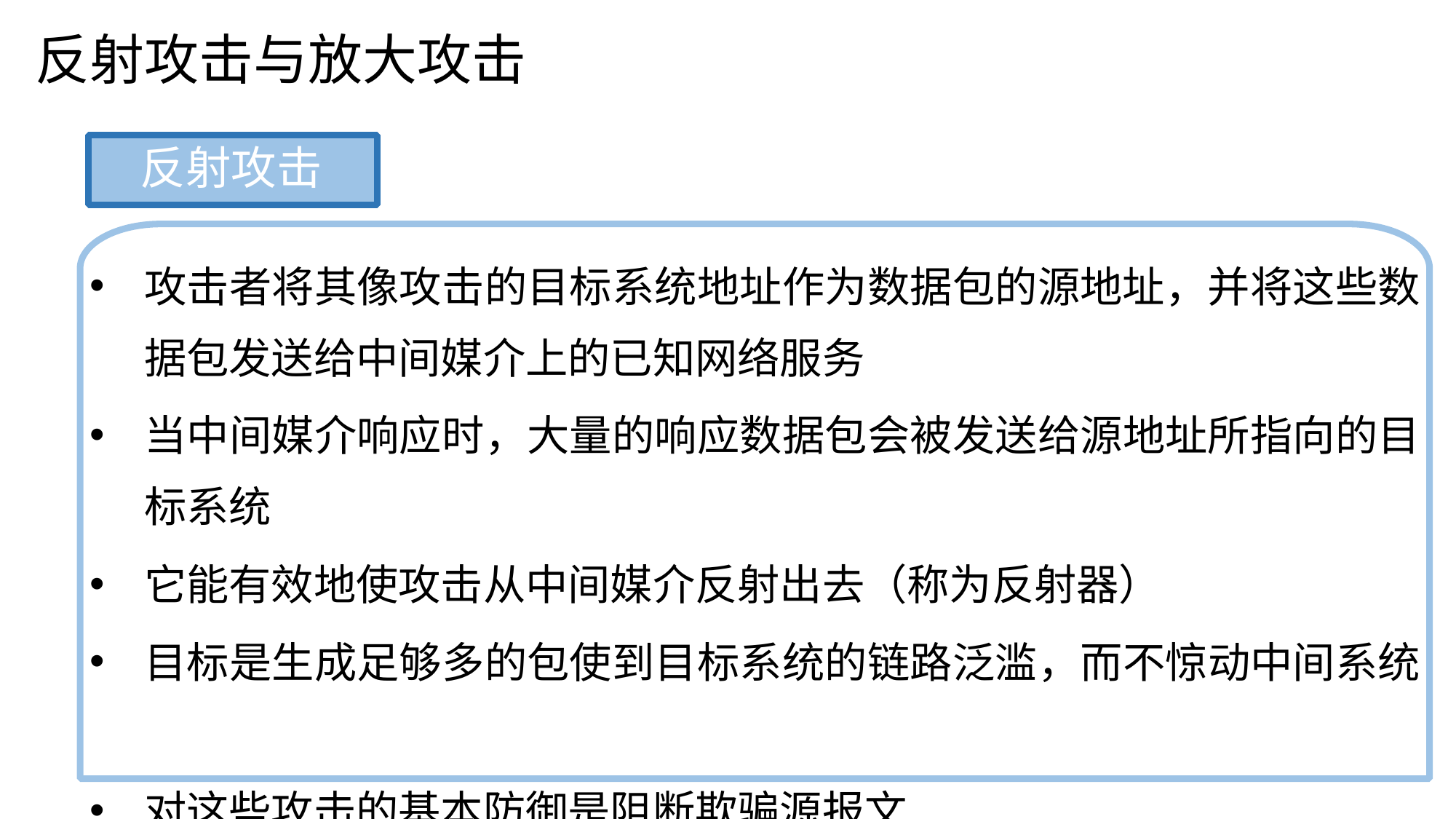

反射攻击与放大攻击
反射攻击
攻击者将其像攻击的目标系统地址作为数据包的源地址，并将这些数据包发送给中间媒介上的已知网络服务
当中间媒介响应时，大量的响应数据包会被发送给源地址所指向的目标系统
它能有效地使攻击从中间媒介反射出去（称为反射器）
目标是生成足够多的包使到目标系统的链路泛滥，而不惊动中间系统
对这些攻击的基本防御是阻断欺骗源报文